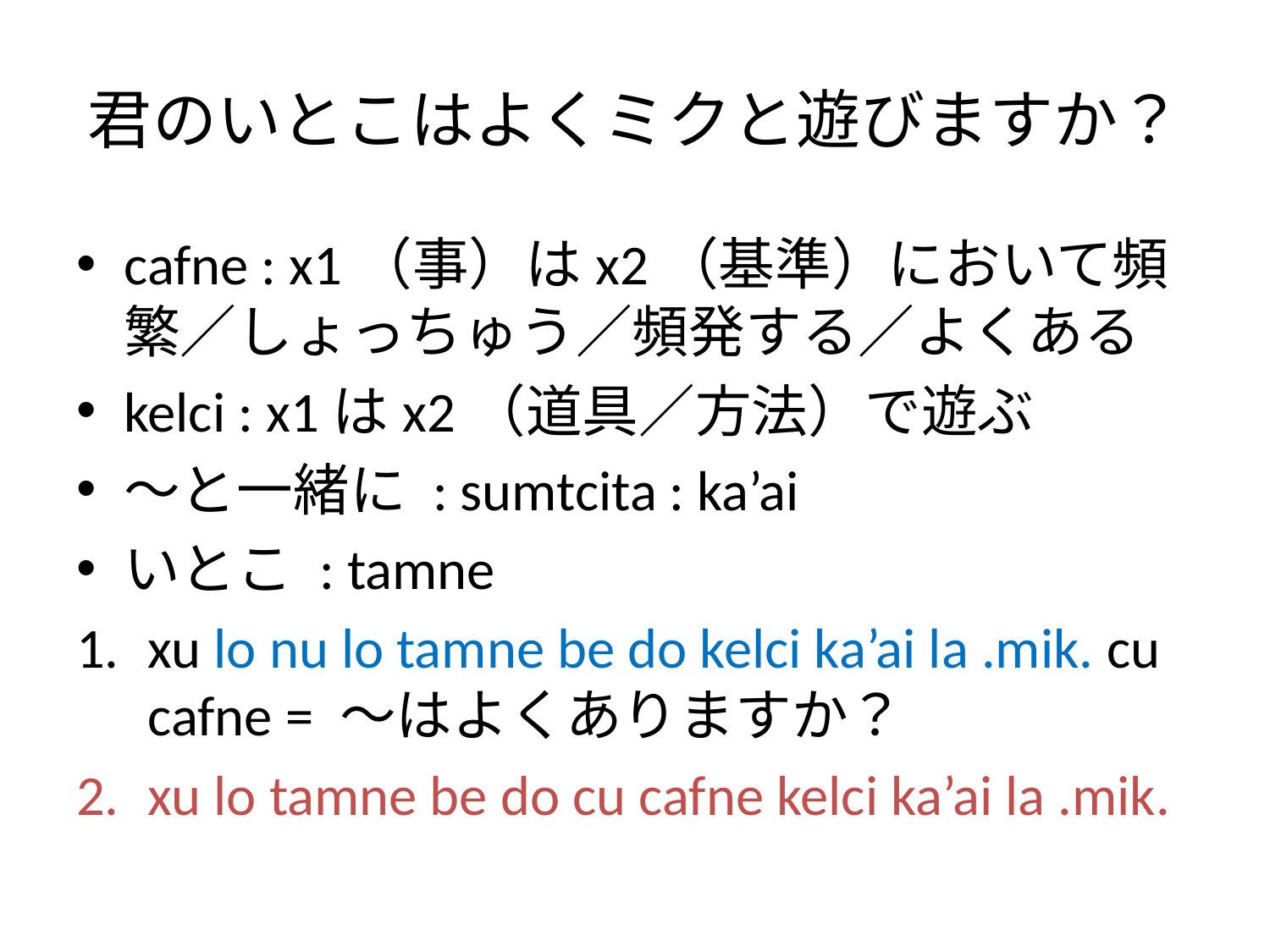

# 君のいとこはよくミクと遊びますか？
cafne : x1（事）はx2（基準）において頻繁／しょっちゅう／頻発する／よくある
kelci : x1はx2（道具／方法）で遊ぶ
～と一緒に : sumtcita : ka’ai
いとこ : tamne
xu lo nu lo tamne be do kelci ka’ai la .mik. cu cafne = ～はよくありますか？
xu lo tamne be do cu cafne kelci ka’ai la .mik.